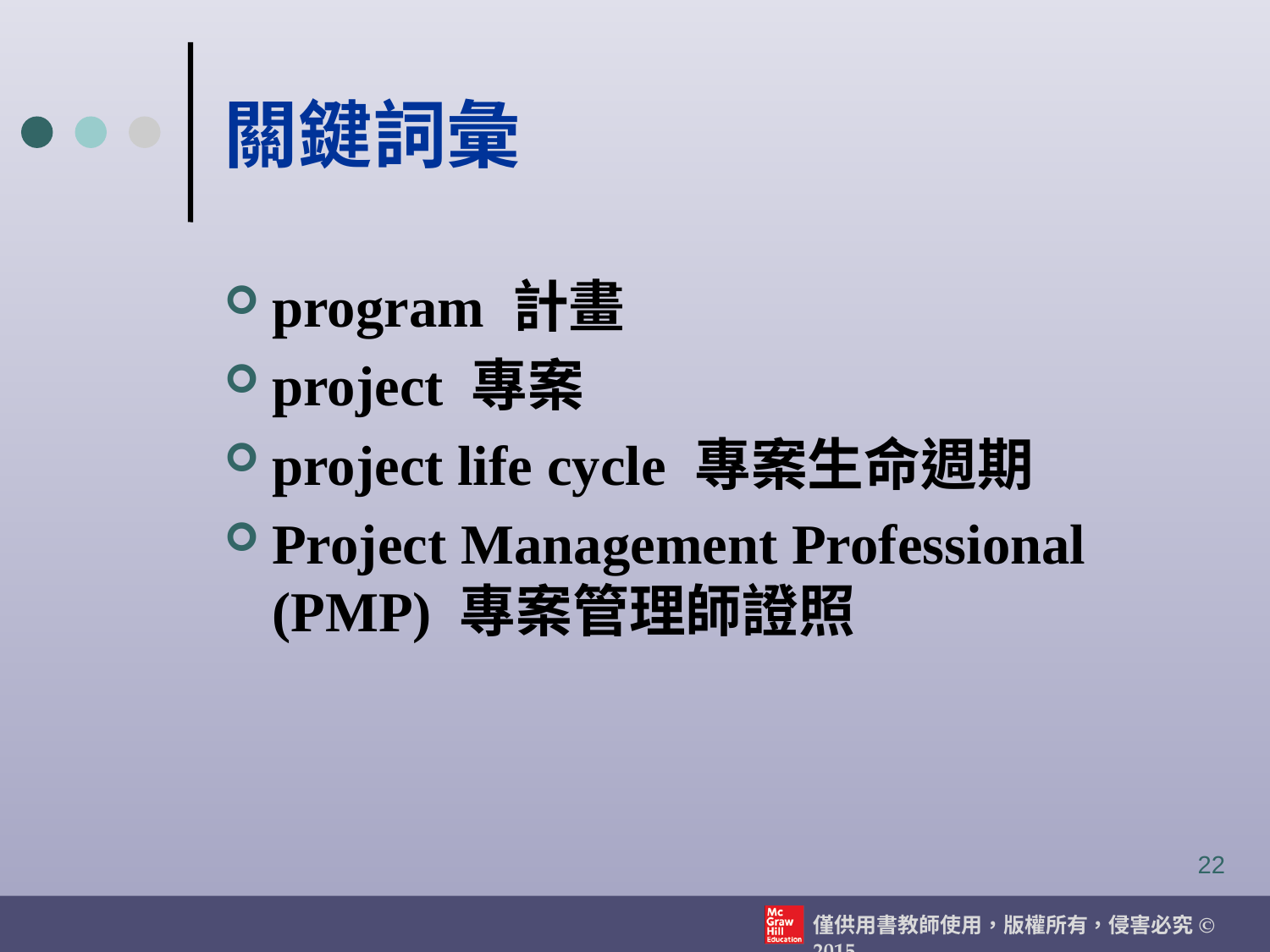

# 關鍵詞彙
program 計畫
project 專案
project life cycle 專案生命週期
Project Management Professional (PMP) 專案管理師證照
22